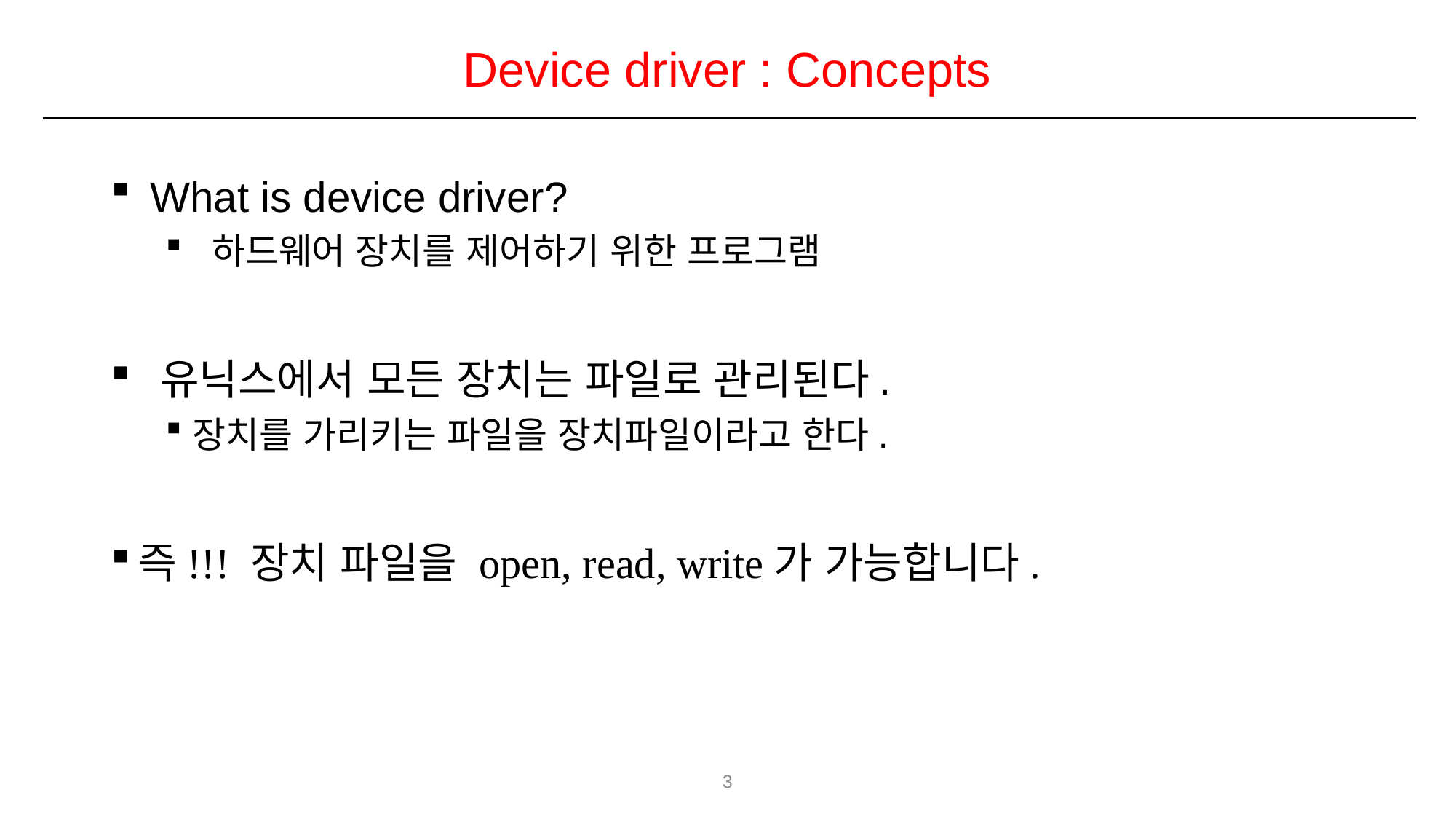

# Device driver : Concepts
 What is device driver?
 하드웨어 장치를 제어하기 위한 프로그램

 유닉스에서 모든 장치는 파일로 관리된다.
장치를 가리키는 파일을 장치파일이라고 한다.

즉!!! 장치 파일을 open, read, write가 가능합니다.
3